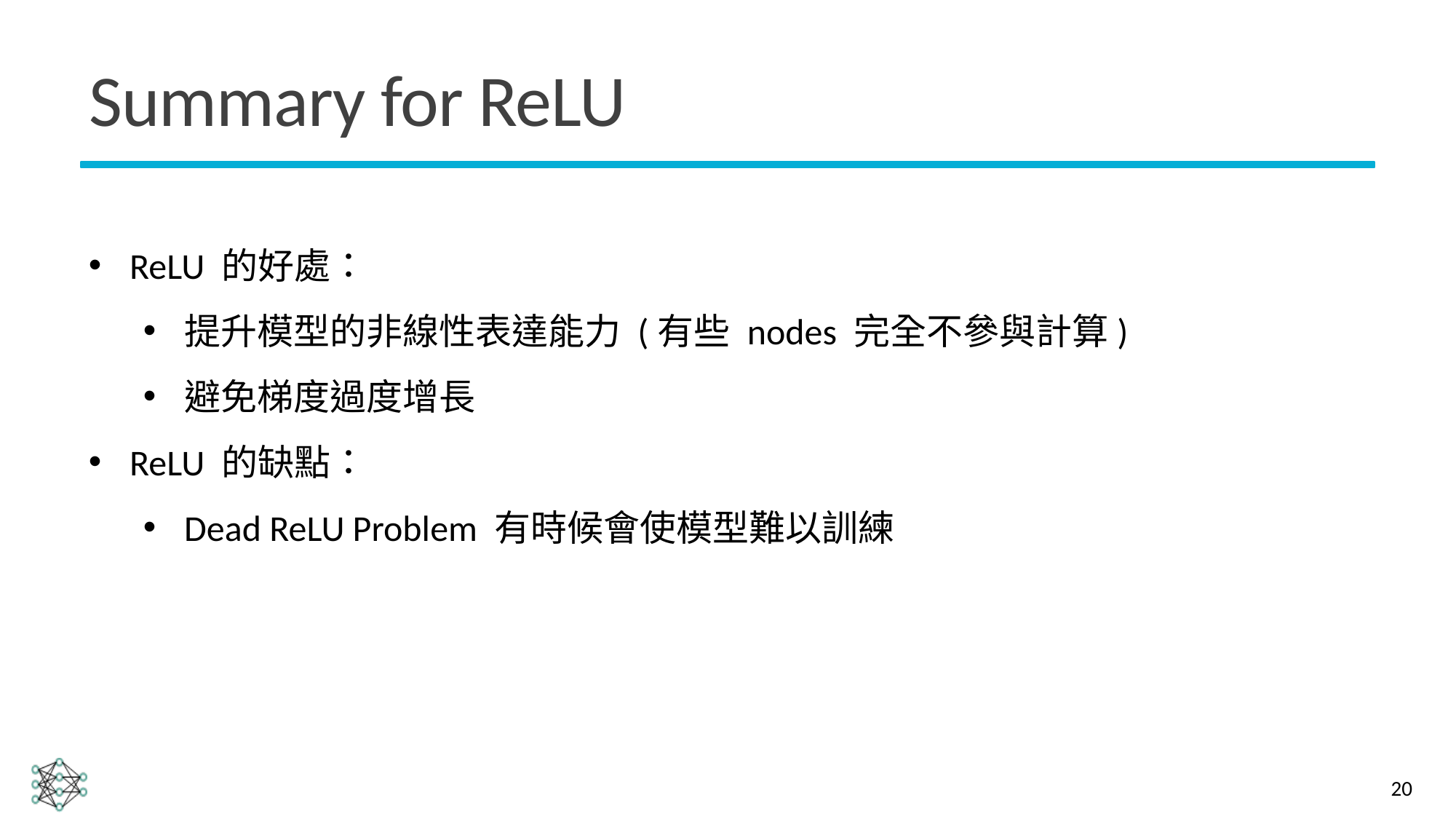

# Summary for ReLU
ReLU 的好處：
提升模型的非線性表達能力 (有些 nodes 完全不參與計算)
避免梯度過度增長
ReLU 的缺點：
Dead ReLU Problem 有時候會使模型難以訓練
20